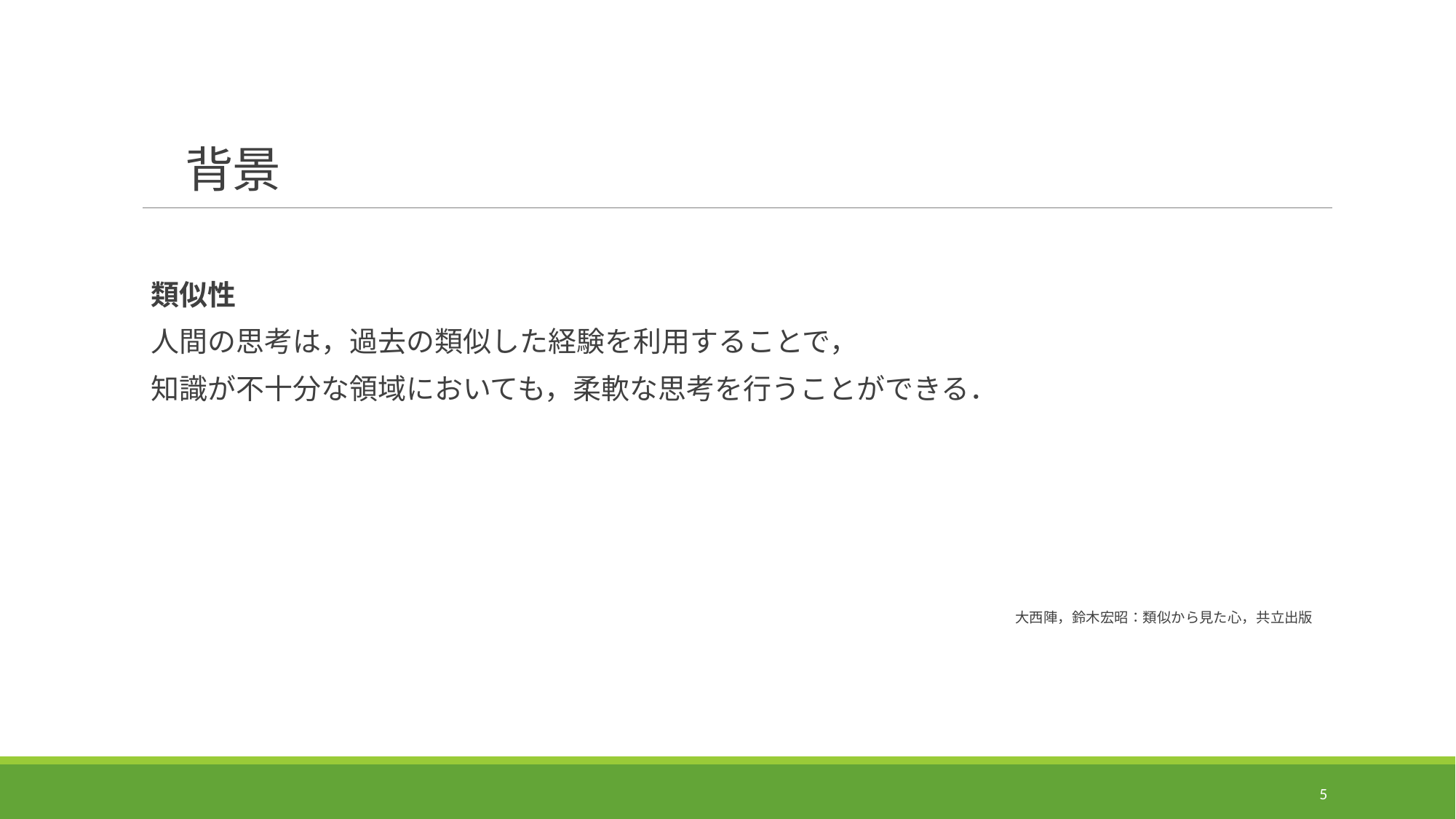

# 背景

類似性
人間の思考は，過去の類似した経験を利用することで，
知識が不十分な領域においても，柔軟な思考を行うことができる．

大西陣，鈴木宏昭：類似から見た心，共立出版

5